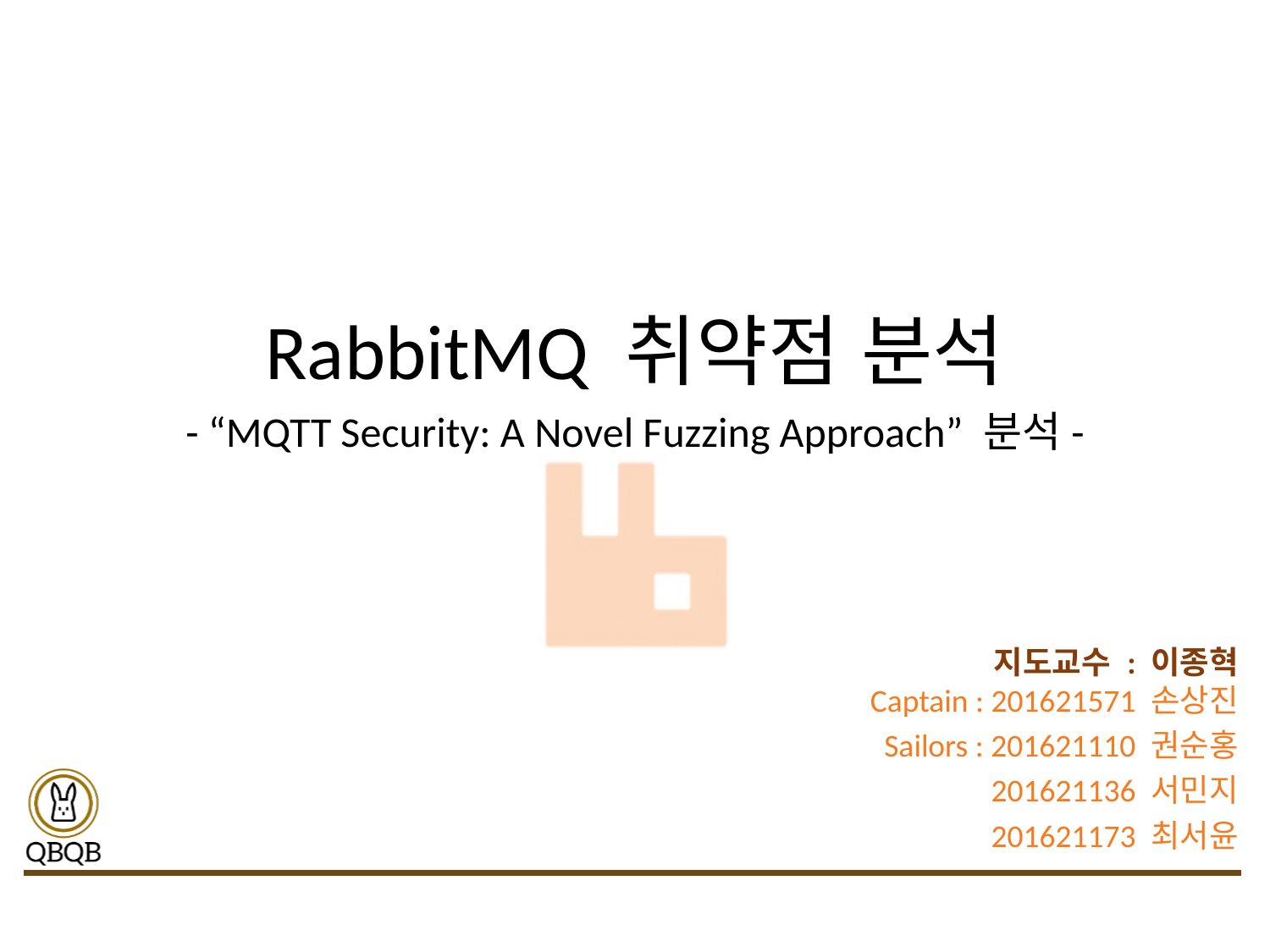

# RabbitMQ 취약점 분석
- “MQTT Security: A Novel Fuzzing Approach” 분석-